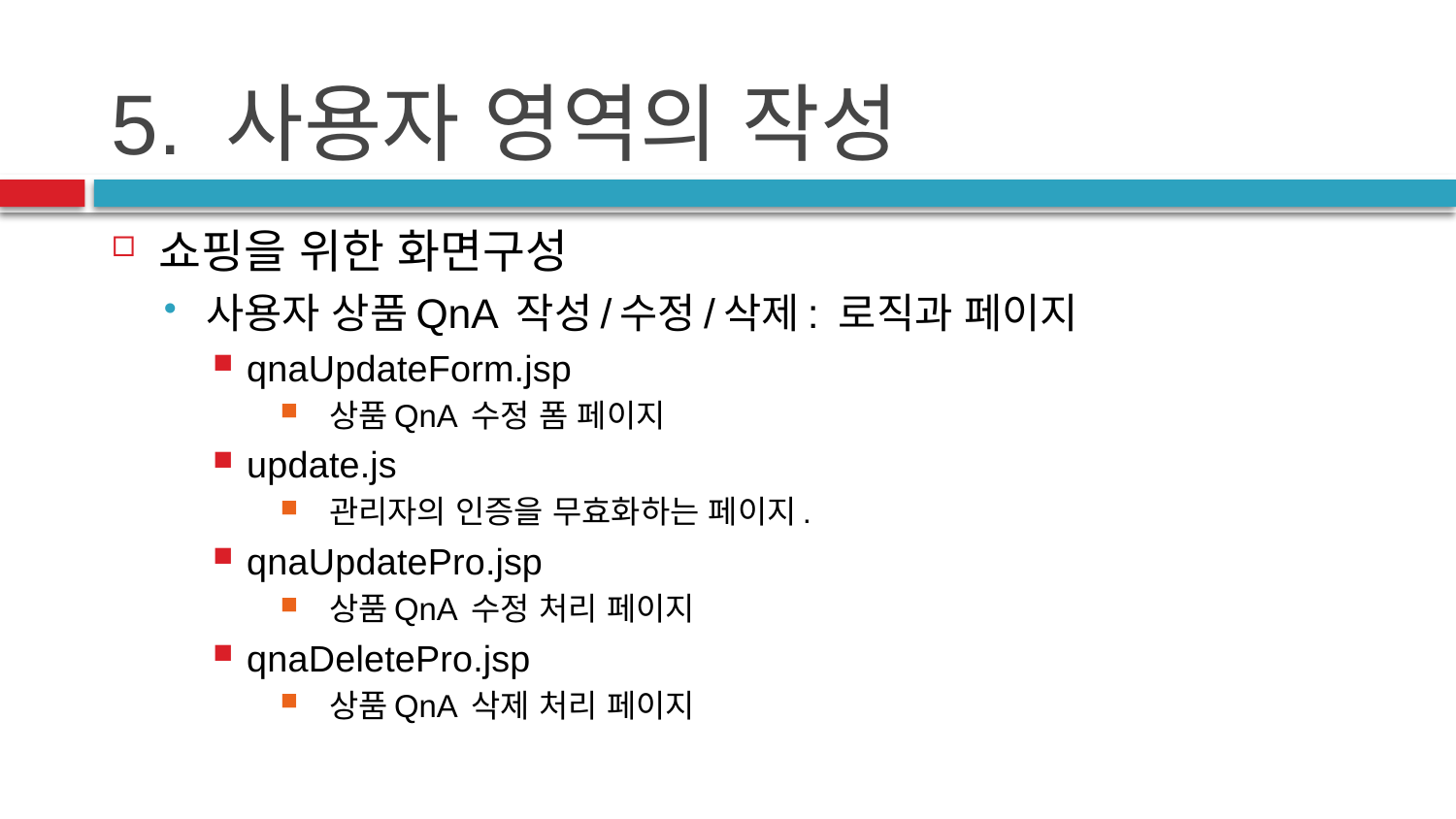

# 5. 사용자 영역의 작성
쇼핑을 위한 화면구성
사용자 상품QnA 작성/수정/삭제: 로직과 페이지
qnaUpdateForm.jsp
 상품QnA 수정 폼 페이지
update.js
 관리자의 인증을 무효화하는 페이지.
qnaUpdatePro.jsp
 상품QnA 수정 처리 페이지
qnaDeletePro.jsp
 상품QnA 삭제 처리 페이지